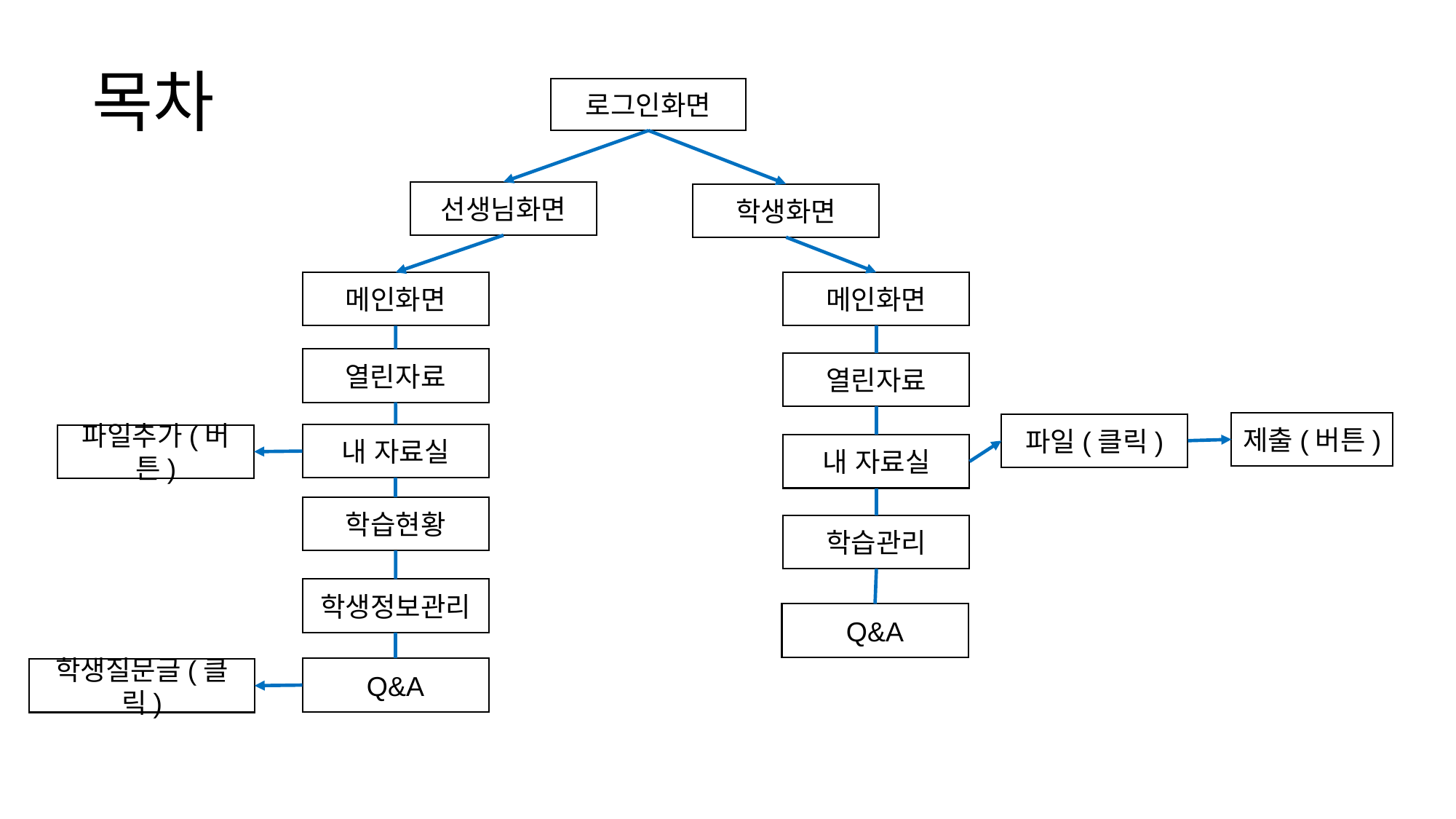

# 목차
로그인화면
선생님화면
학생화면
메인화면
메인화면
열린자료
열린자료
제출(버튼)
파일(클릭)
내 자료실
파일추가(버튼)
내 자료실
학습현황
학습관리
학생정보관리
Q&A
Q&A
학생질문글(클릭)